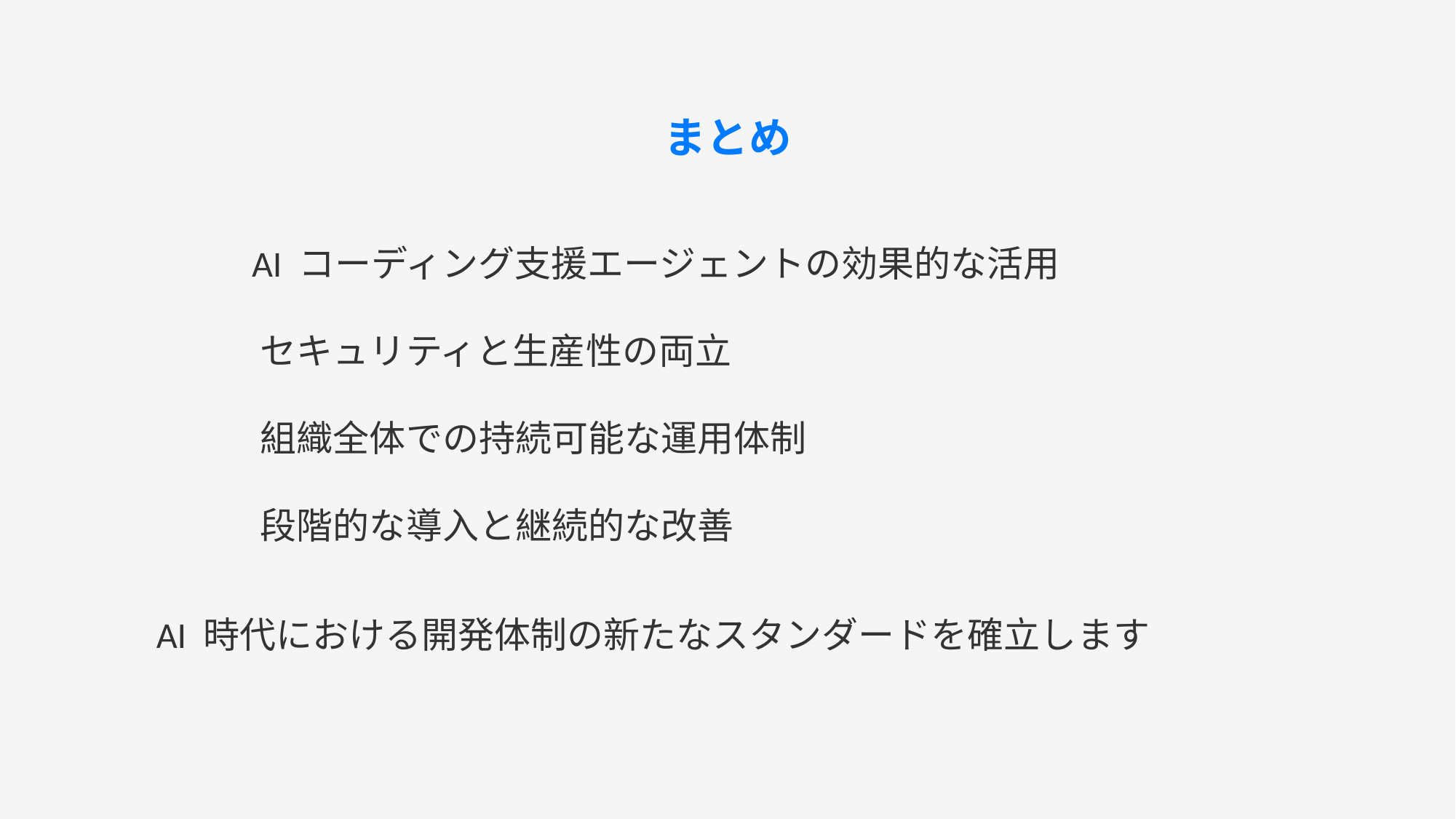

まとめ
 AI コーディング支援エージェントの効果的な活用
 セキュリティと生産性の両立
 組織全体での持続可能な運用体制
 段階的な導入と継続的な改善
AI 時代における開発体制の新たなスタンダードを確立します